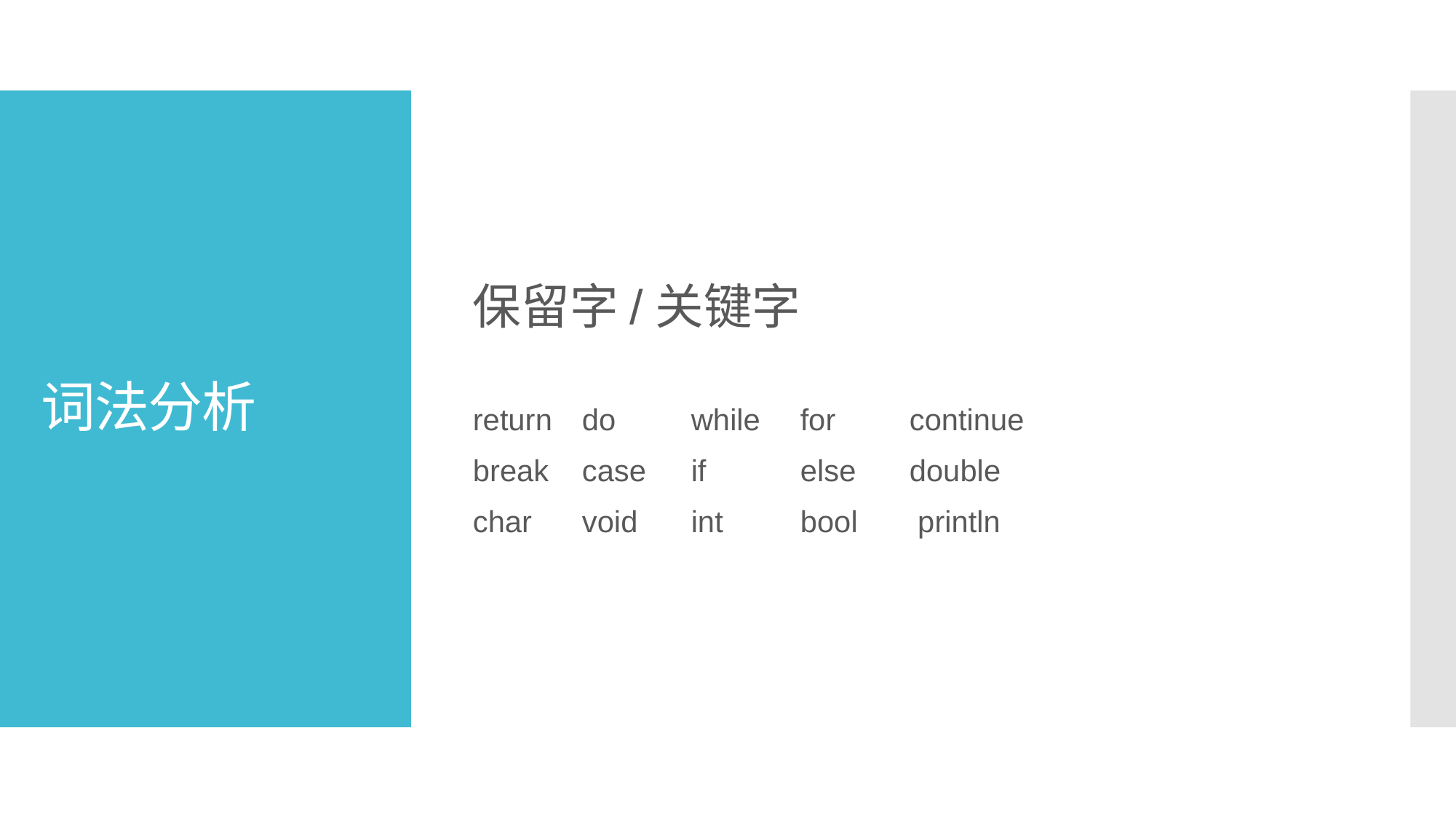

保留字/关键字

return	do	while	for        	continue
break	case	if	else	double
char	void	int	bool	 println

# 词法分析